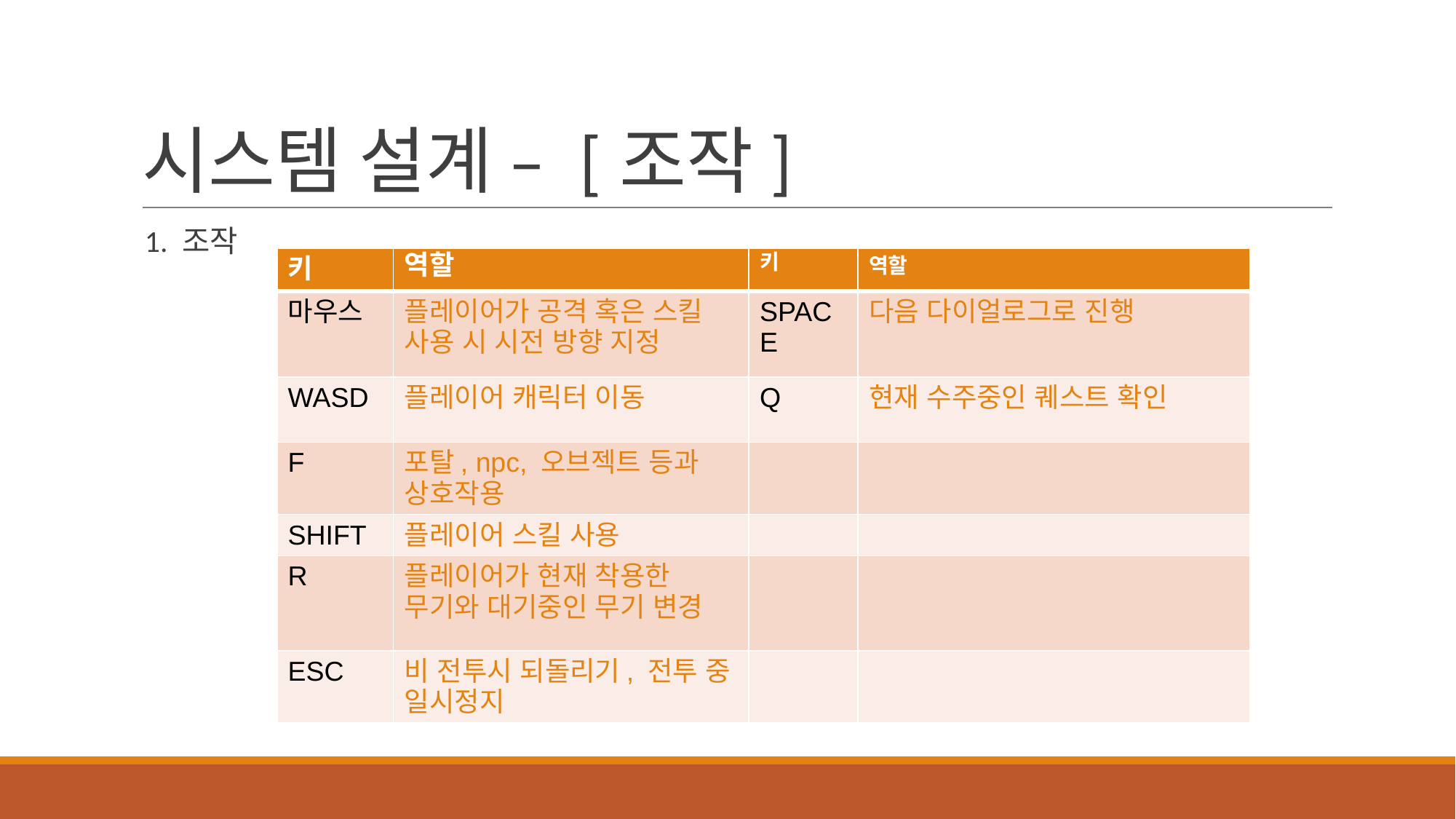

# 시스템 설계 – [조작]
  1. 조작

| 키 | 역할 | 키 | 역할 |
| --- | --- | --- | --- |
| 마우스 | 플레이어가 공격 혹은 스킬 사용 시 시전 방향 지정 | SPACE | 다음 다이얼로그로 진행 |
| WASD | 플레이어 캐릭터 이동 | Q | 현재 수주중인 퀘스트 확인 |
| F | 포탈, npc, 오브젝트 등과 상호작용 |  |  |
| SHIFT | 플레이어 스킬 사용 |  |  |
| R | 플레이어가 현재 착용한 무기와 대기중인 무기 변경 |  |  |
| ESC | 비 전투시 되돌리기, 전투 중 일시정지 |  |  |